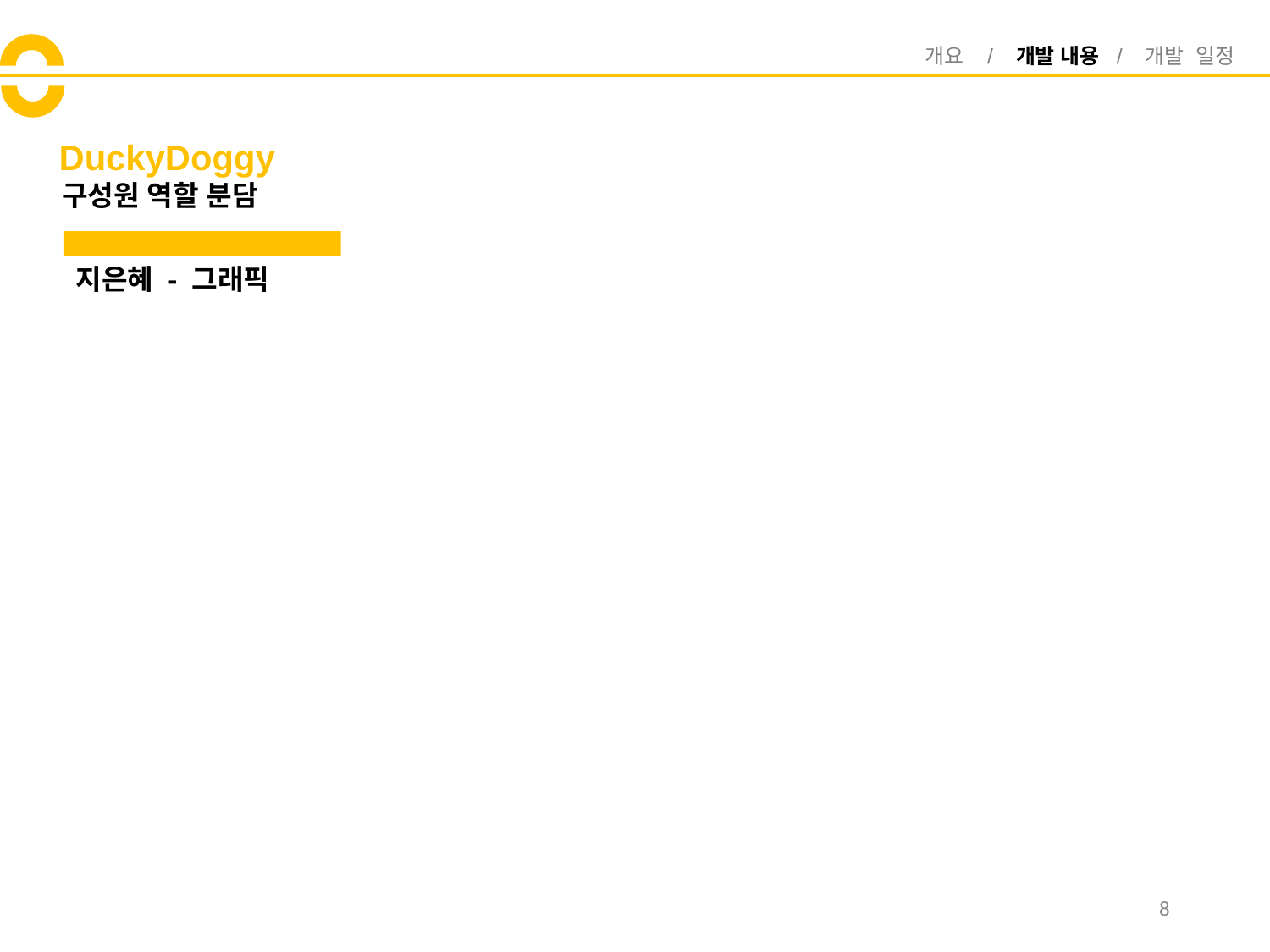

개요   /   개발 내용  /   개발  일정

# DuckyDoggy
구성원 역할 분담

지은혜 - 그래픽
8